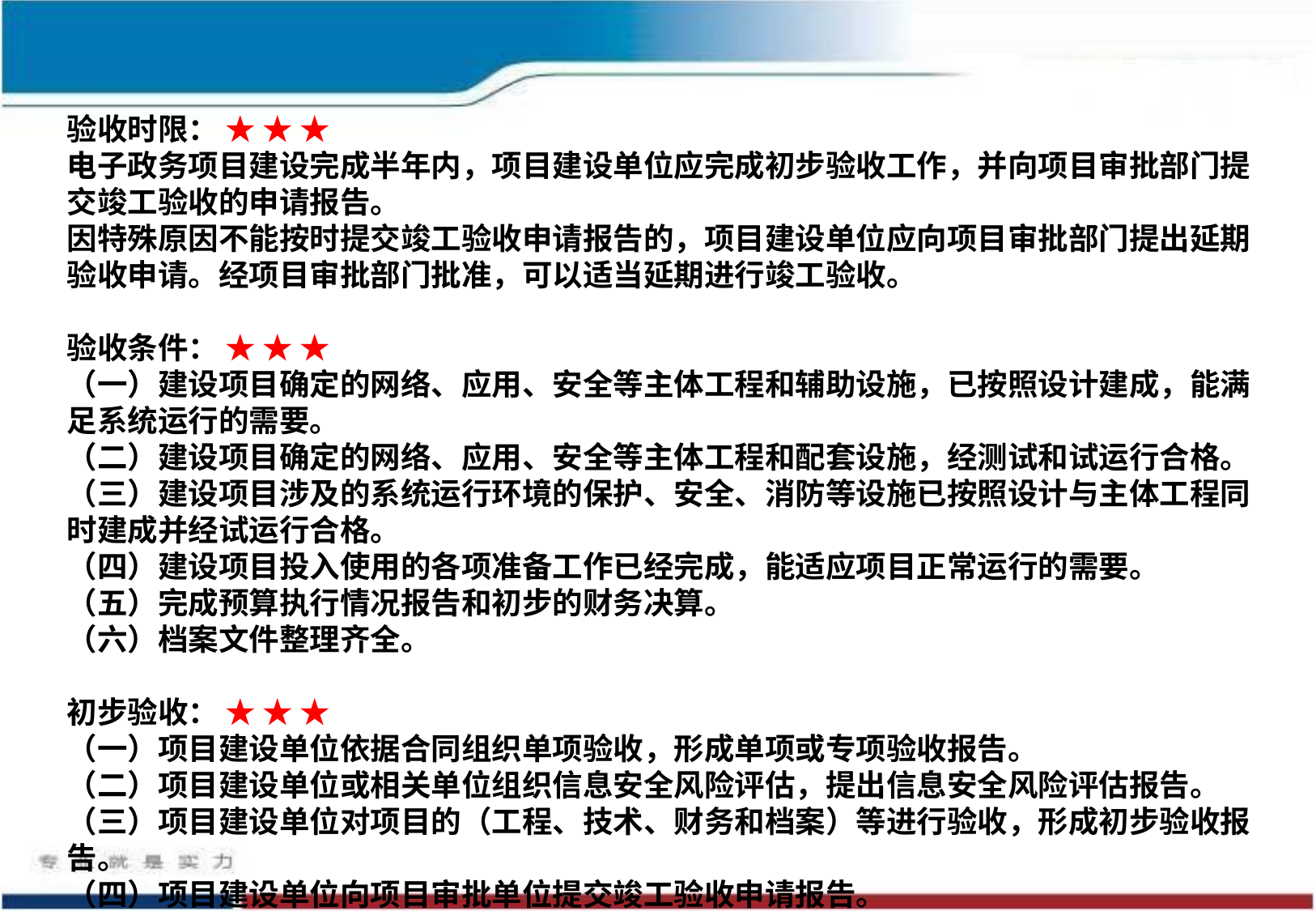

验收时限： ★ ★ ★
电子政务项目建设完成半年内，项目建设单位应完成初步验收工作，并向项目审批部门提交竣工验收的申请报告。
因特殊原因不能按时提交竣工验收申请报告的，项目建设单位应向项目审批部门提出延期验收申请。经项目审批部门批准，可以适当延期进行竣工验收。

验收条件： ★ ★ ★
（一）建设项目确定的网络、应用、安全等主体工程和辅助设施，已按照设计建成，能满足系统运行的需要。
（二）建设项目确定的网络、应用、安全等主体工程和配套设施，经测试和试运行合格。
（三）建设项目涉及的系统运行环境的保护、安全、消防等设施已按照设计与主体工程同时建成并经试运行合格。
（四）建设项目投入使用的各项准备工作已经完成，能适应项目正常运行的需要。
（五）完成预算执行情况报告和初步的财务决算。
（六）档案文件整理齐全。

初步验收： ★ ★ ★
（一）项目建设单位依据合同组织单项验收，形成单项或专项验收报告。
（二）项目建设单位或相关单位组织信息安全风险评估，提出信息安全风险评估报告。
（三）项目建设单位对项目的（工程、技术、财务和档案）等进行验收，形成初步验收报告。
（四）项目建设单位向项目审批单位提交竣工验收申请报告。